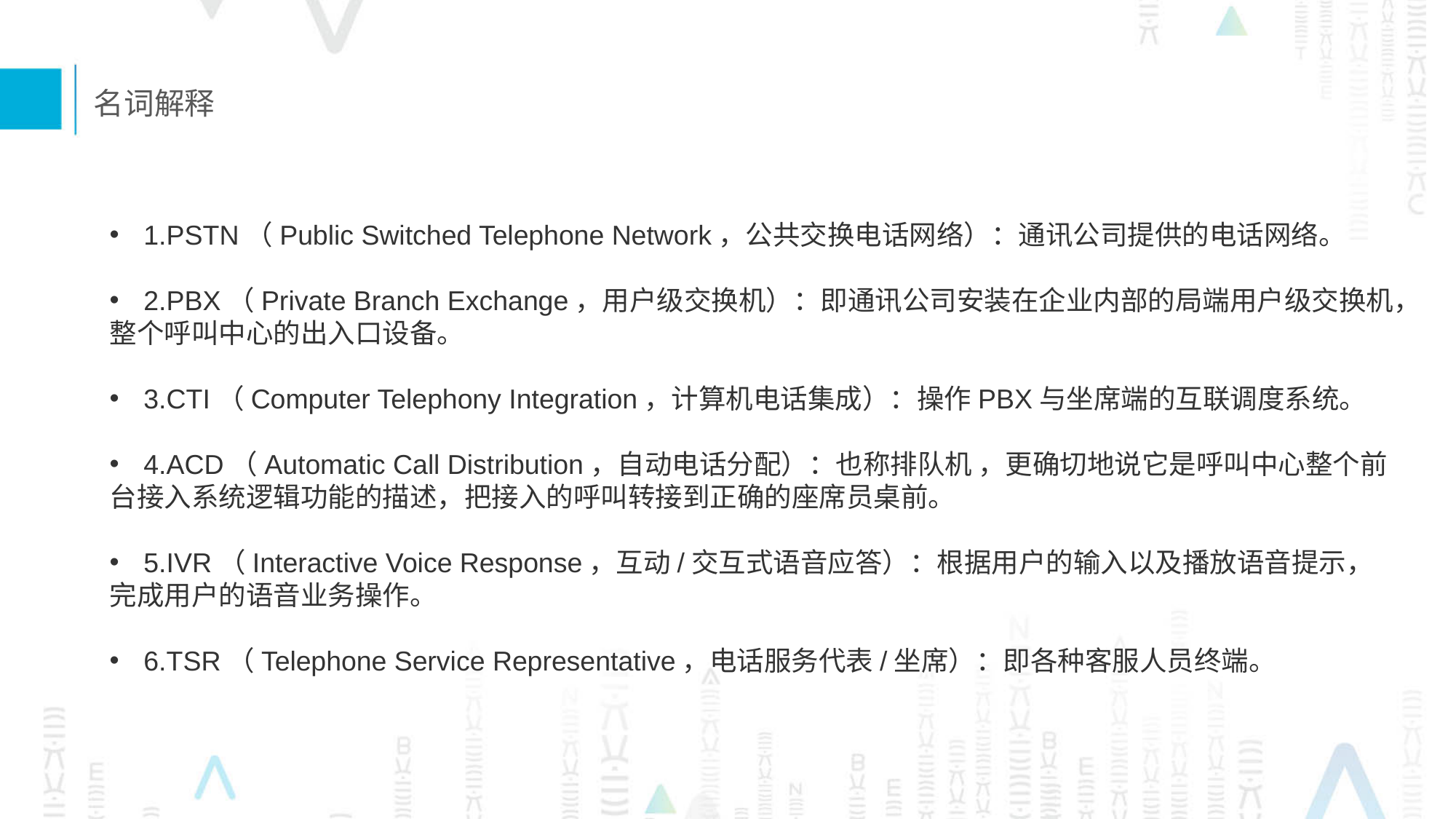

名词解释
1.PSTN（Public Switched Telephone Network，公共交换电话网络）：通讯公司提供的电话网络。

2.PBX（Private Branch Exchange，用户级交换机）：即通讯公司安装在企业内部的局端用户级交换机，
整个呼叫中心的出入口设备。

3.CTI（Computer Telephony Integration，计算机电话集成）：操作PBX与坐席端的互联调度系统。

4.ACD（Automatic Call Distribution，自动电话分配）：也称排队机 ，更确切地说它是呼叫中心整个前
台接入系统逻辑功能的描述，把接入的呼叫转接到正确的座席员桌前。

5.IVR（Interactive Voice Response，互动/交互式语音应答）：根据用户的输入以及播放语音提示，
完成用户的语音业务操作。

6.TSR（Telephone Service Representative，电话服务代表/坐席）：即各种客服人员终端。